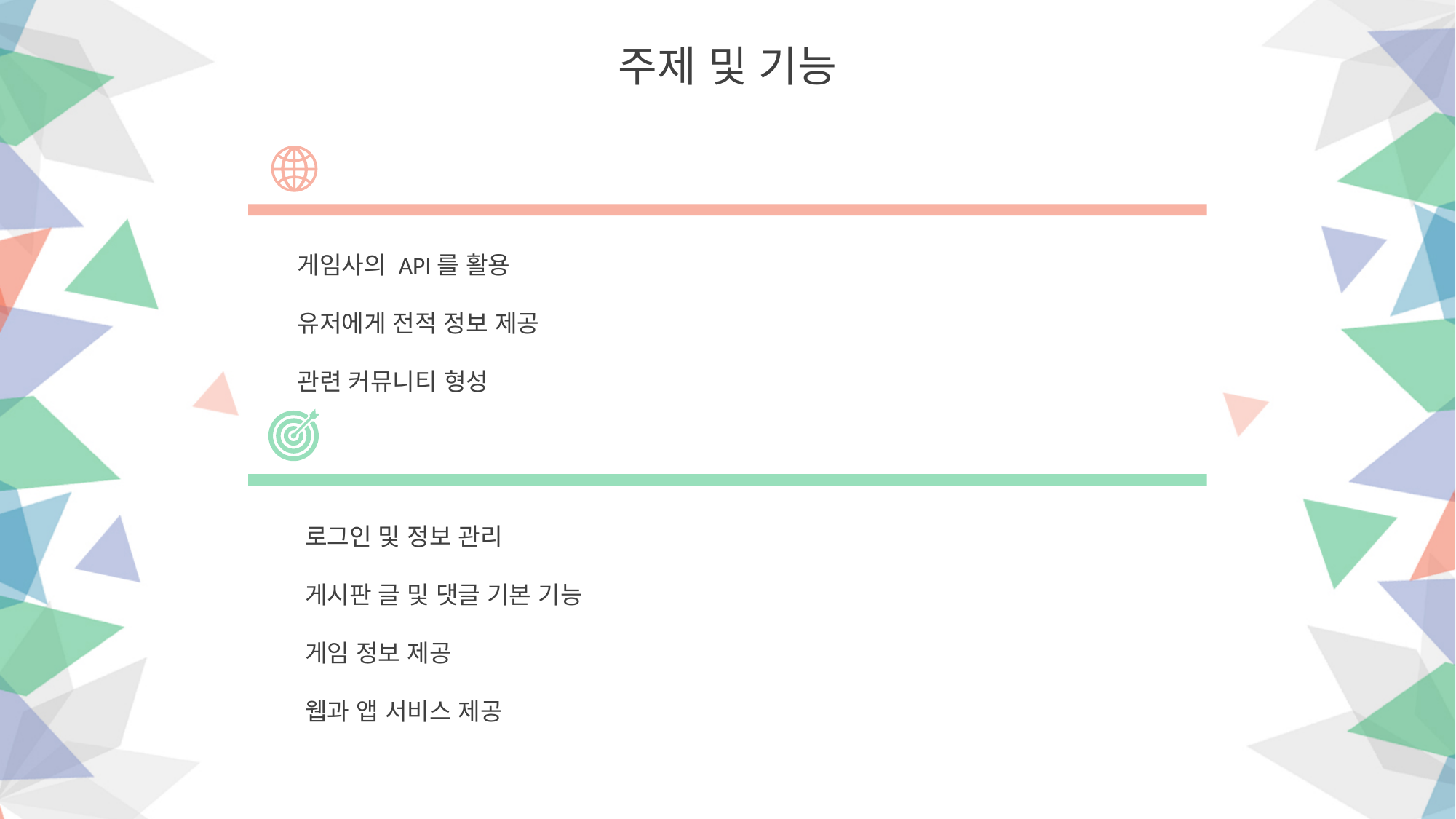

주제 및 기능

게임사의 API를 활용
유저에게 전적 정보 제공
관련 커뮤니티 형성

로그인 및 정보 관리
게시판 글 및 댓글 기본 기능
게임 정보 제공
웹과 앱 서비스 제공